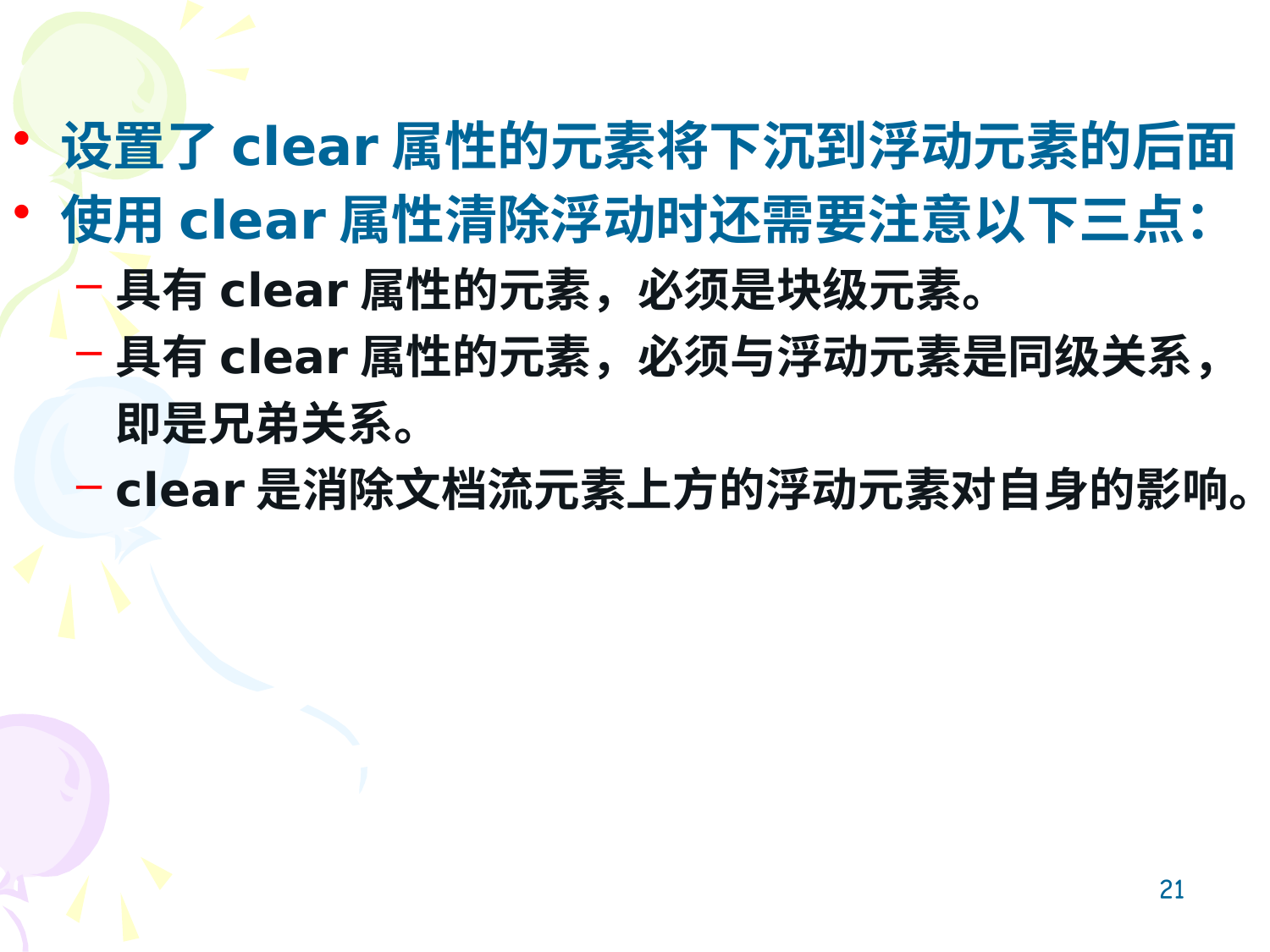

# 设置了clear属性的元素将下沉到浮动元素的后面
使用clear属性清除浮动时还需要注意以下三点：
具有clear属性的元素，必须是块级元素。
具有clear属性的元素，必须与浮动元素是同级关系，即是兄弟关系。
clear是消除文档流元素上方的浮动元素对自身的影响。
21